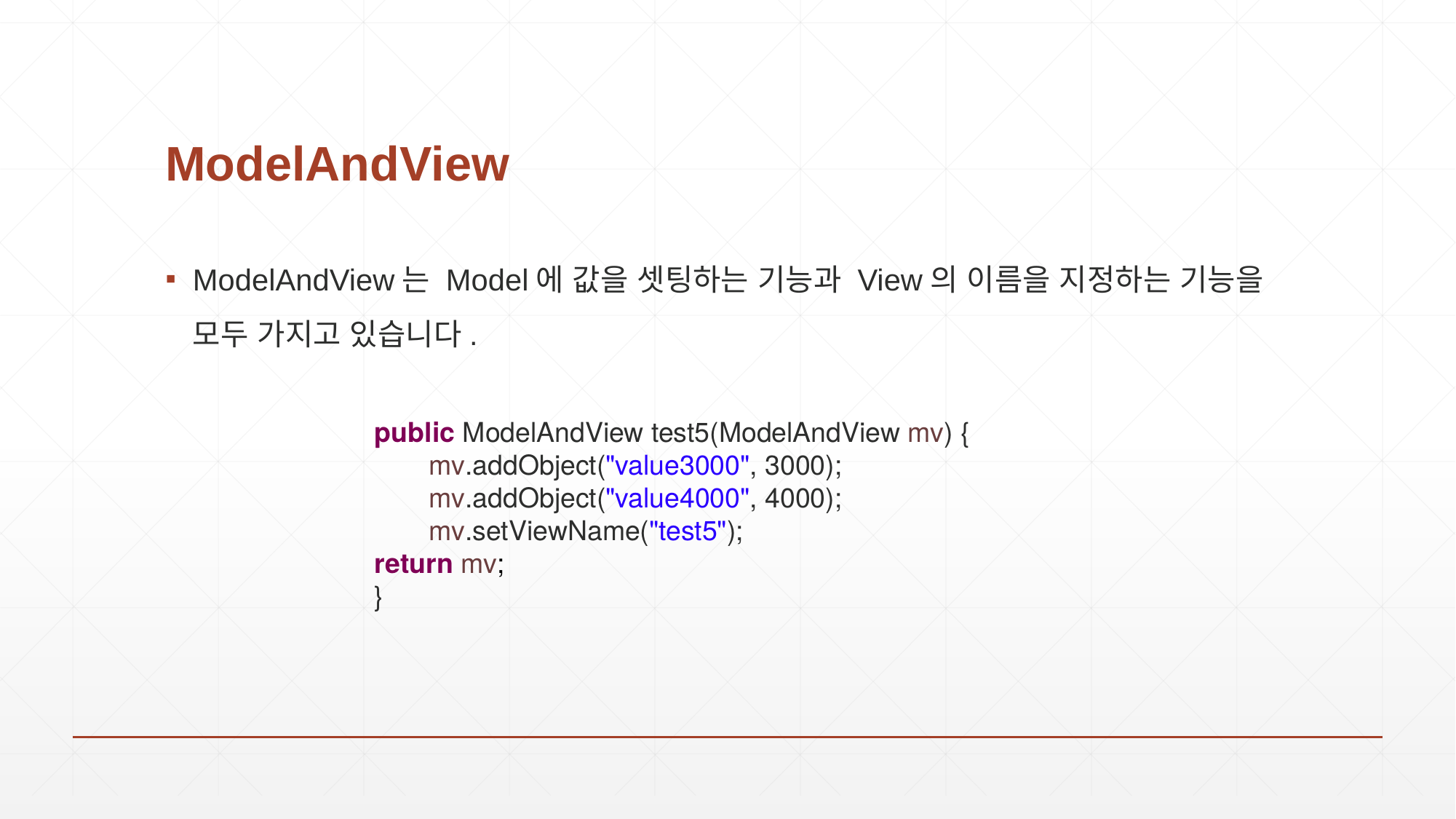

# ModelAndView
ModelAndView는 Model에 값을 셋팅하는 기능과 View의 이름을 지정하는 기능을 모두 가지고 있습니다.
public ModelAndView test5(ModelAndView mv) {
mv.addObject("value3000", 3000);
mv.addObject("value4000", 4000);
mv.setViewName("test5");
return mv;
}